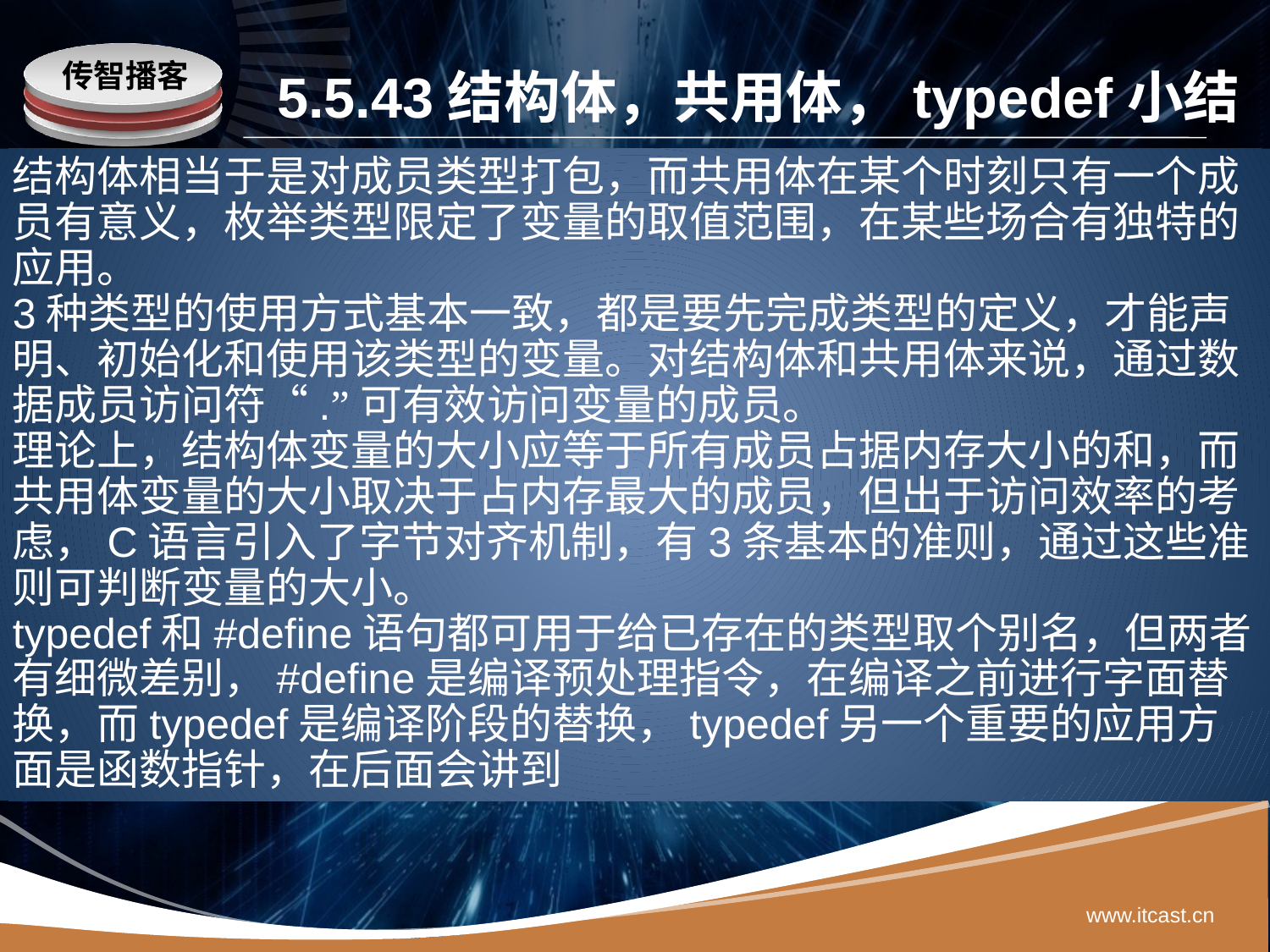

# 5.5.43结构体，共用体，typedef小结
结构体相当于是对成员类型打包，而共用体在某个时刻只有一个成员有意义，枚举类型限定了变量的取值范围，在某些场合有独特的应用。
3种类型的使用方式基本一致，都是要先完成类型的定义，才能声明、初始化和使用该类型的变量。对结构体和共用体来说，通过数据成员访问符“.”可有效访问变量的成员。
理论上，结构体变量的大小应等于所有成员占据内存大小的和，而共用体变量的大小取决于占内存最大的成员，但出于访问效率的考虑，C语言引入了字节对齐机制，有3条基本的准则，通过这些准则可判断变量的大小。
typedef和#define语句都可用于给已存在的类型取个别名，但两者有细微差别，#define是编译预处理指令，在编译之前进行字面替换，而typedef是编译阶段的替换，typedef另一个重要的应用方面是函数指针，在后面会讲到
www.itcast.cn